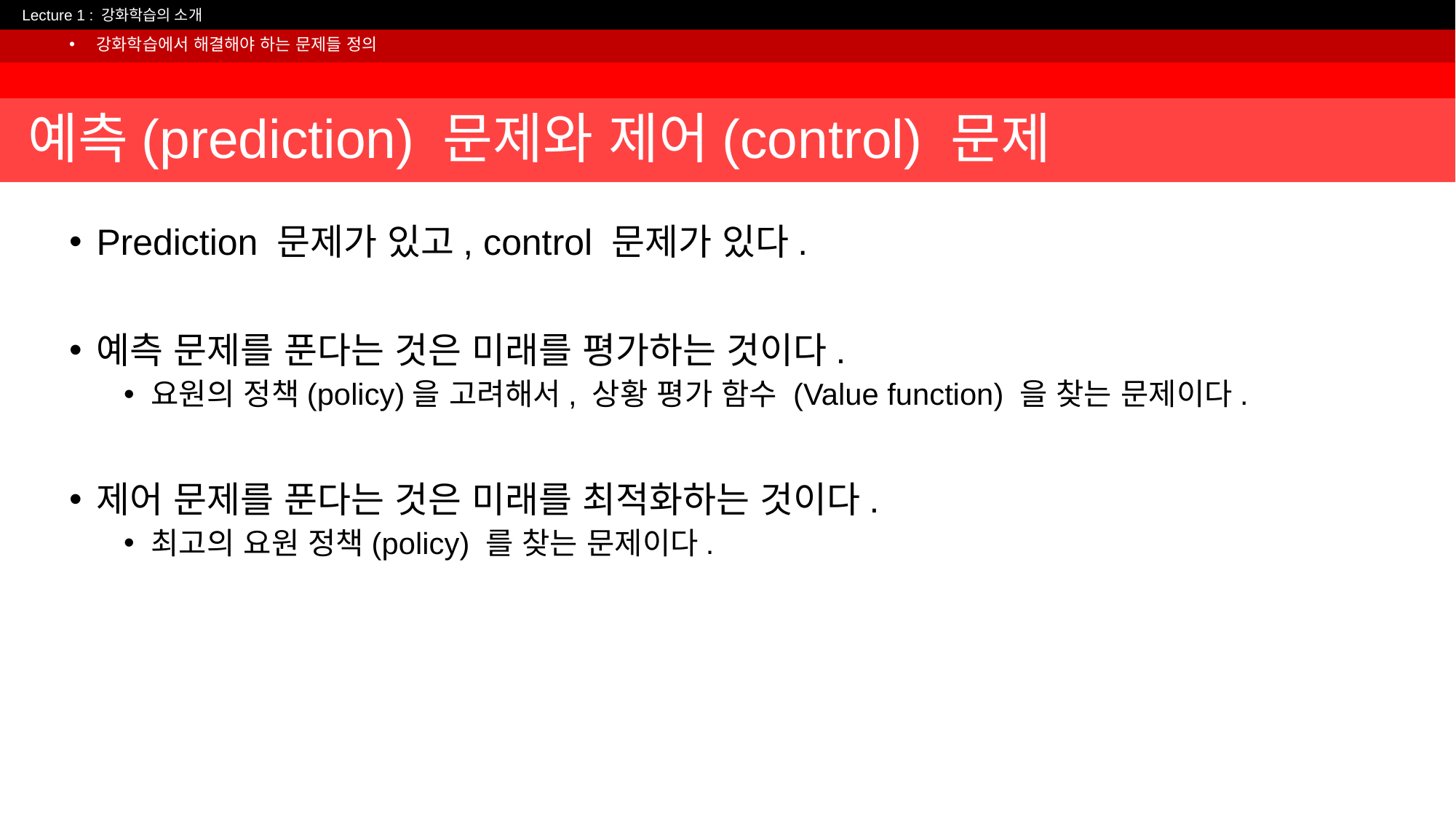

강화학습에서 해결해야 하는 문제들 정의

# 예측(prediction) 문제와 제어(control) 문제
Prediction 문제가 있고, control 문제가 있다.

예측 문제를 푼다는 것은 미래를 평가하는 것이다.
요원의 정책(policy)을 고려해서, 상황 평가 함수 (Value function) 을 찾는 문제이다.

제어 문제를 푼다는 것은 미래를 최적화하는 것이다.
최고의 요원 정책(policy) 를 찾는 문제이다.